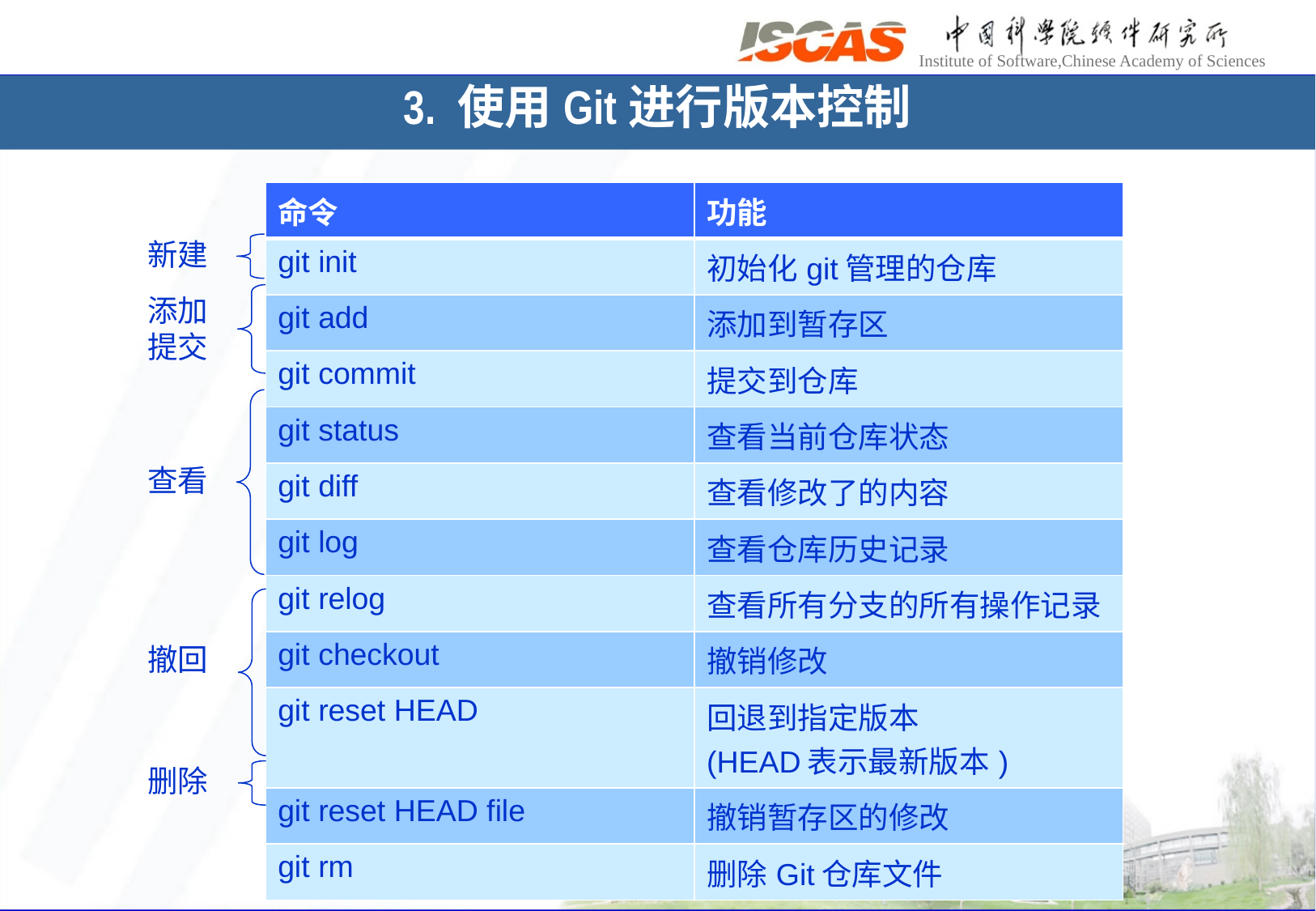

3. 使用Git进行版本控制
| 命令 | 功能 |
| --- | --- |
| git init | 初始化git管理的仓库 |
| git add | 添加到暂存区 |
| git commit | 提交到仓库 |
| git status | 查看当前仓库状态 |
| git diff | 查看修改了的内容 |
| git log | 查看仓库历史记录 |
| git relog | 查看所有分支的所有操作记录 |
| git checkout | 撤销修改 |
| git reset HEAD | 回退到指定版本 (HEAD表示最新版本) |
| git reset HEAD file | 撤销暂存区的修改 |
| git rm | 删除Git仓库文件 |

新建

添加
提交

查看

撤回
删除